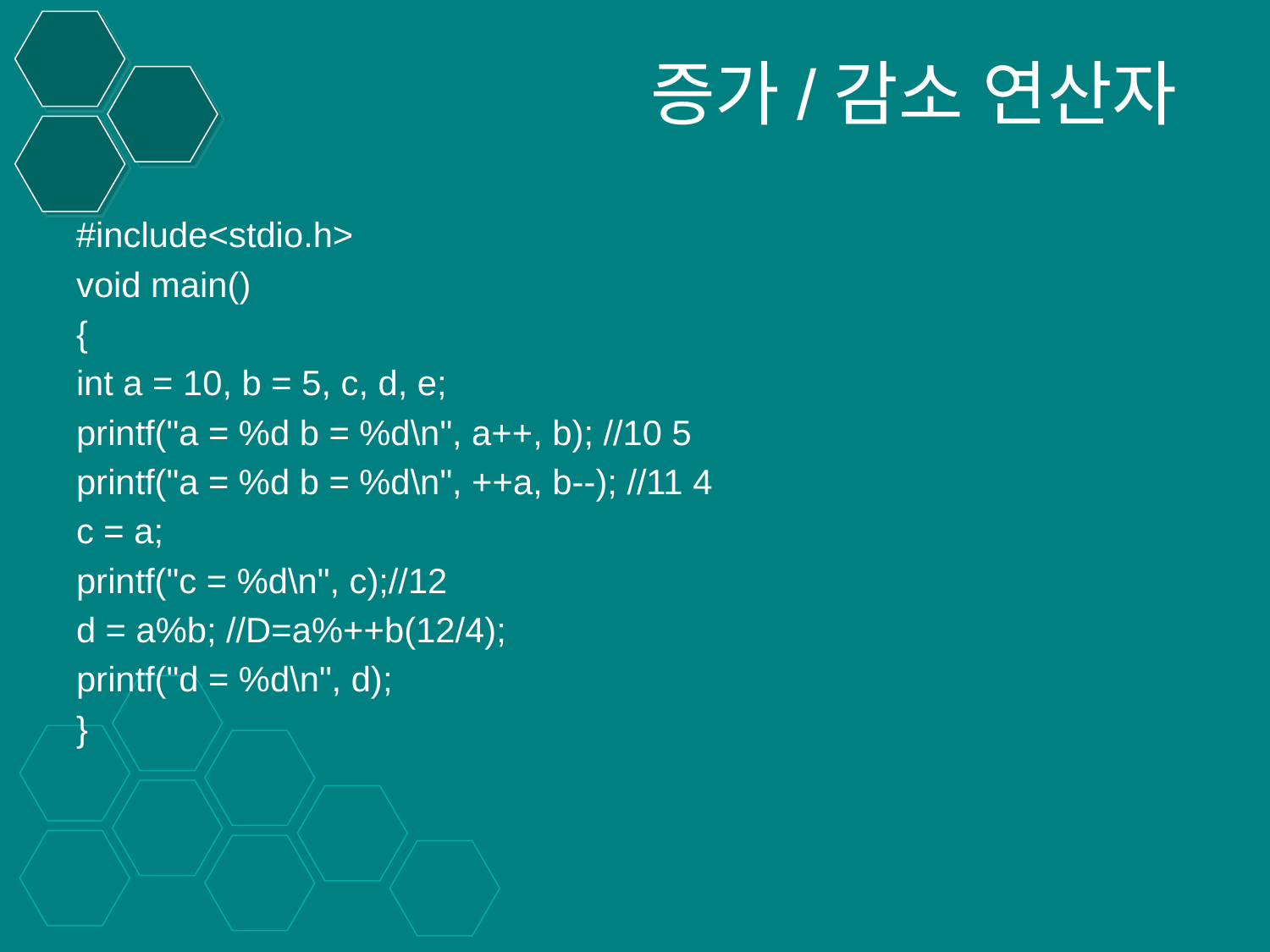

# 증가/감소 연산자
#include<stdio.h>
void main()
{
int a = 10, b = 5, c, d, e;
printf("a = %d b = %d\n", a++, b); //10 5
printf("a = %d b = %d\n", ++a, b--); //11 4
c = a;
printf("c = %d\n", c);//12
d = a%b; //D=a%++b(12/4);
printf("d = %d\n", d);
}